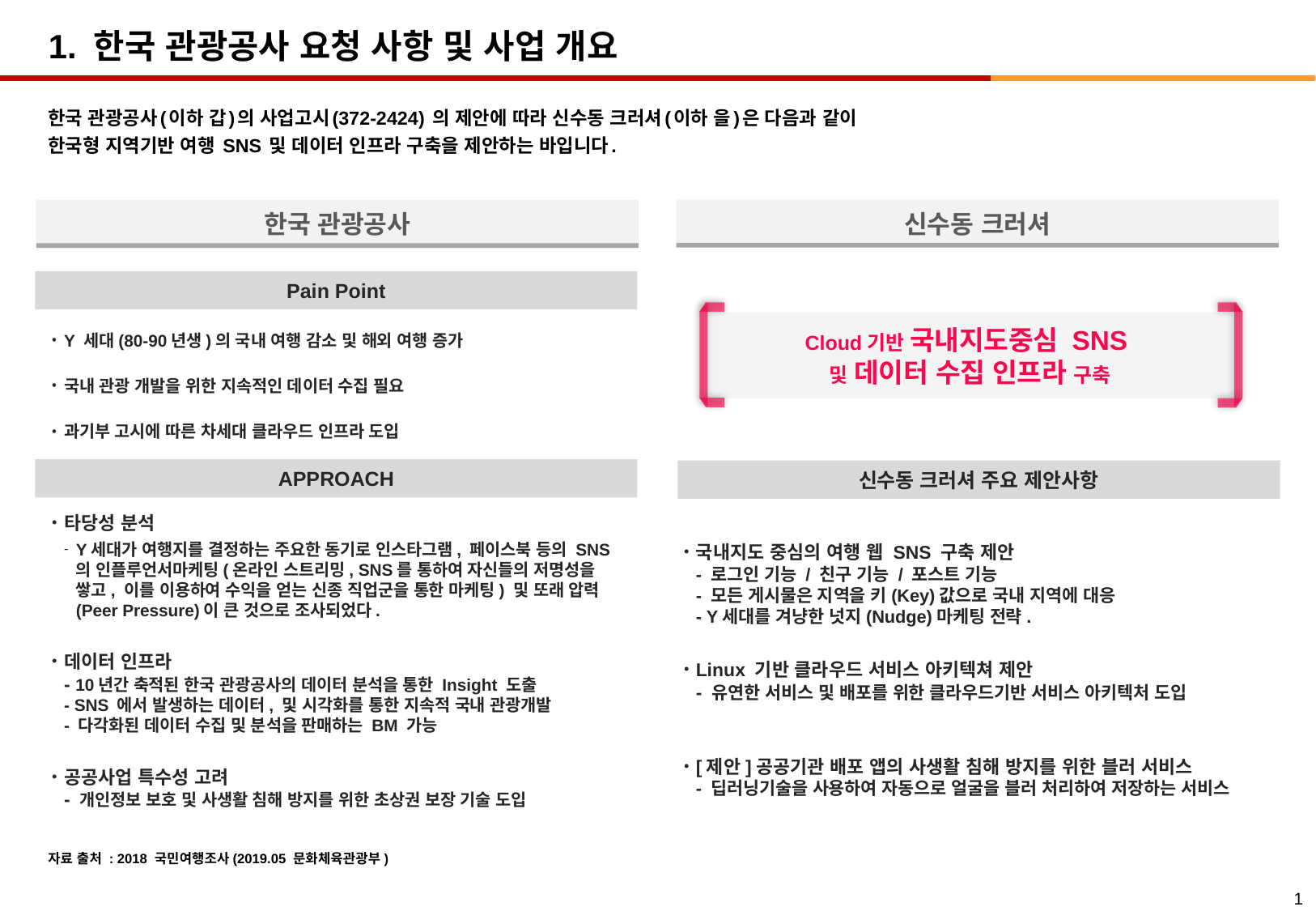

1. 한국 관광공사 요청 사항 및 사업 개요
한국 관광공사(이하 갑)의 사업고시(372-2424) 의 제안에 따라 신수동 크러셔(이하 을)은 다음과 같이
한국형 지역기반 여행 SNS 및 데이터 인프라 구축을 제안하는 바입니다.
신수동 크러셔

한국 관광공사

Pain Point
Cloud기반 국내지도중심 SNS
및 데이터 수집 인프라 구축

Y 세대(80-90년생)의 국내 여행 감소 및 해외 여행 증가
국내 관광 개발을 위한 지속적인 데이터 수집 필요
과기부 고시에 따른 차세대 클라우드 인프라 도입
APPROACH
신수동 크러셔 주요 제안사항
타당성 분석
Y세대가 여행지를 결정하는 주요한 동기로 인스타그램, 페이스북 등의 SNS의 인플루언서마케팅(온라인 스트리밍, SNS를 통하여 자신들의 저명성을 쌓고, 이를 이용하여 수익을 얻는 신종 직업군을 통한 마케팅) 및 또래 압력(Peer Pressure)이 큰 것으로 조사되었다.

데이터 인프라
- 10년간 축적된 한국 관광공사의 데이터 분석을 통한 Insight 도출
- SNS 에서 발생하는 데이터, 및 시각화를 통한 지속적 국내 관광개발
- 다각화된 데이터 수집 및 분석을 판매하는 BM 가능

공공사업 특수성 고려
- 개인정보 보호 및 사생활 침해 방지를 위한 초상권 보장 기술 도입
국내지도 중심의 여행 웹 SNS 구축 제안
- 로그인 기능 / 친구 기능 / 포스트 기능
- 모든 게시물은 지역을 키(Key)값으로 국내 지역에 대응
- Y세대를 겨냥한 넛지(Nudge)마케팅 전략.

Linux 기반 클라우드 서비스 아키텍쳐 제안
- 유연한 서비스 및 배포를 위한 클라우드기반 서비스 아키텍처 도입

[제안]공공기관 배포 앱의 사생활 침해 방지를 위한 블러 서비스
- 딥러닝기술을 사용하여 자동으로 얼굴을 블러 처리하여 저장하는 서비스
자료 출처 : 2018 국민여행조사(2019.05 문화체육관광부)
1